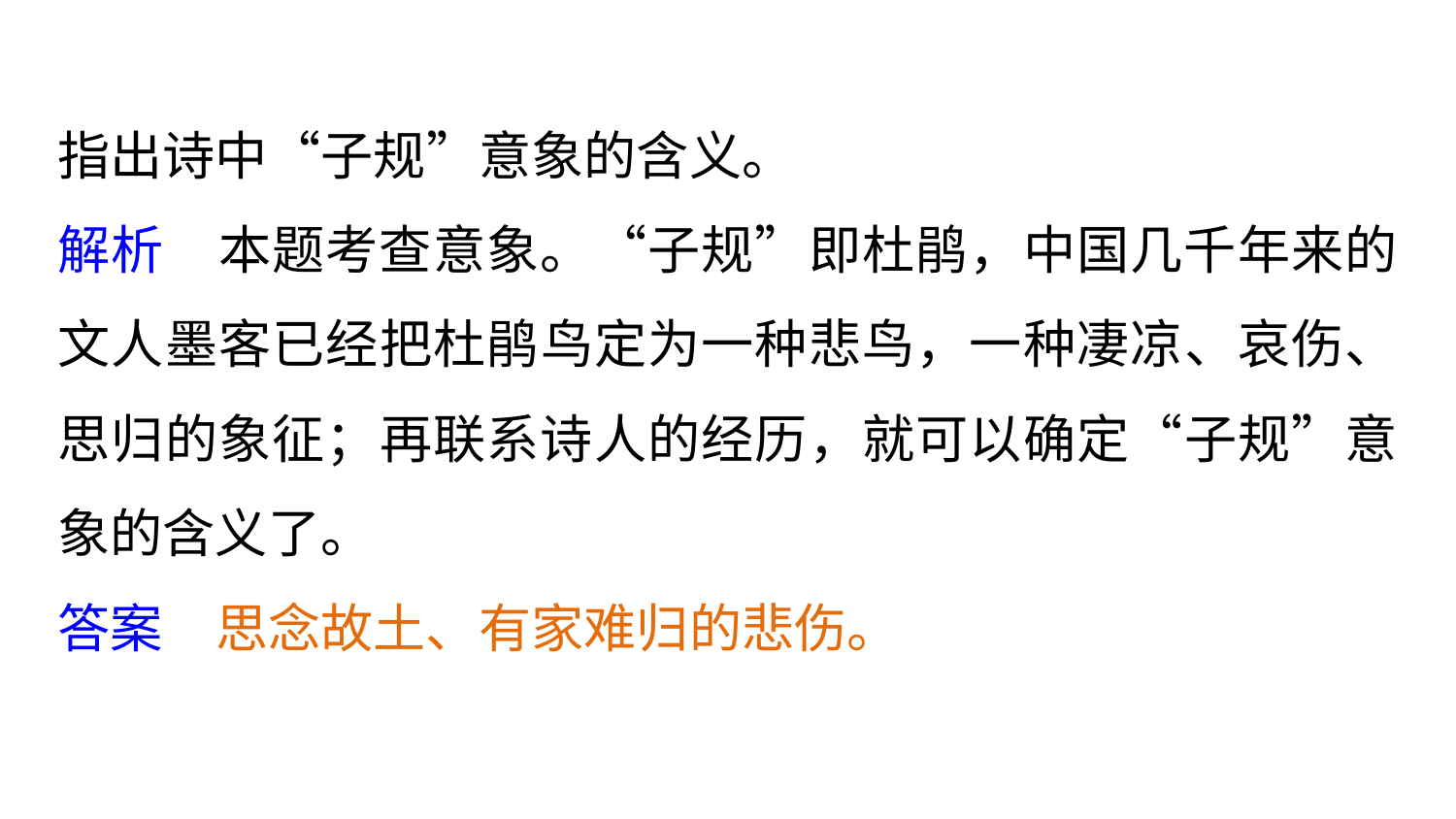

指出诗中“子规”意象的含义。
解析　本题考查意象。“子规”即杜鹃，中国几千年来的文人墨客已经把杜鹃鸟定为一种悲鸟，一种凄凉、哀伤、思归的象征；再联系诗人的经历，就可以确定“子规”意象的含义了。
答案　思念故土、有家难归的悲伤。